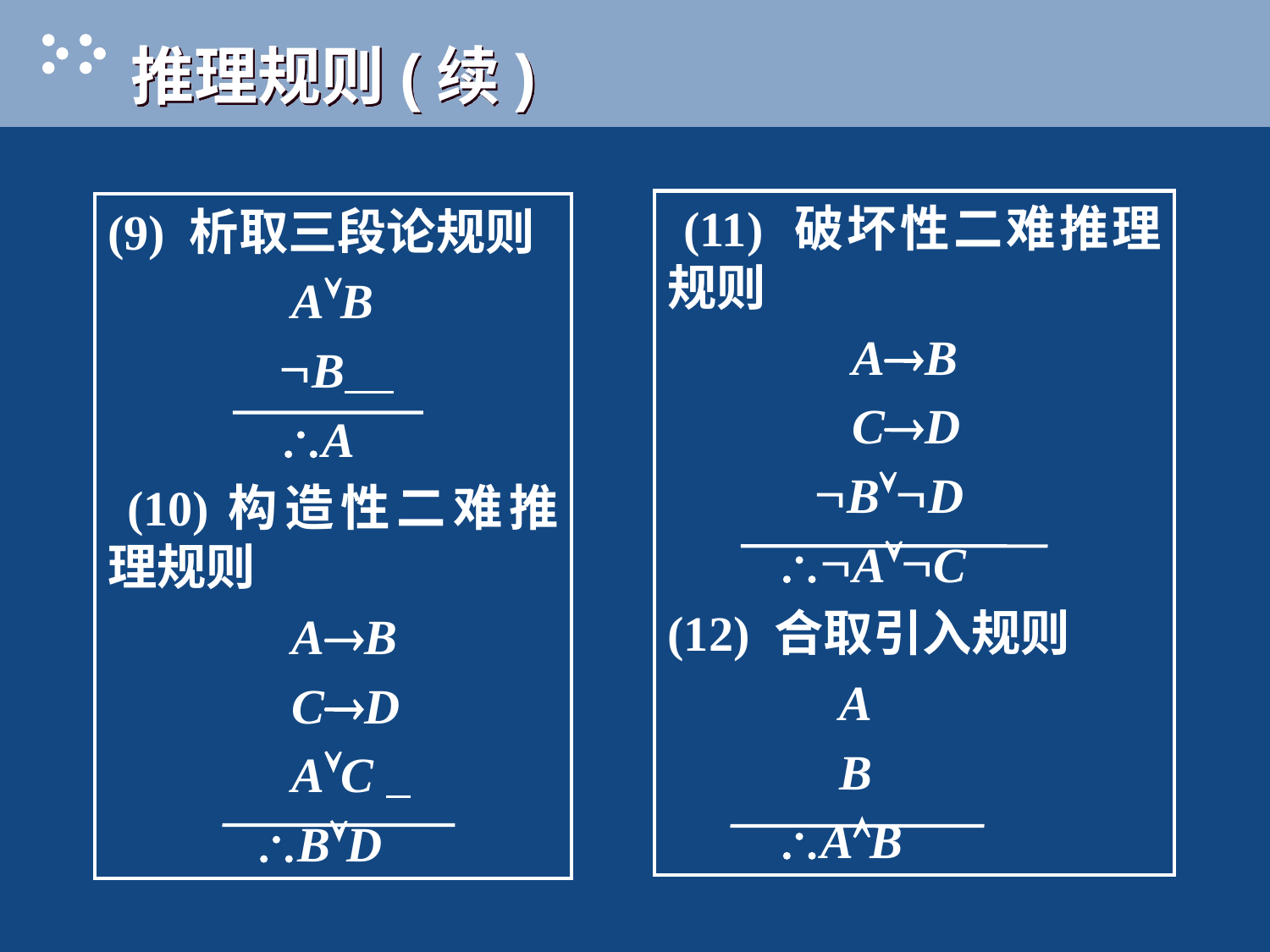

# 推理规则(续)
 (11) 破坏性二难推理规则
               A→B
               C→D
            ¬B∨¬D
         ∴¬A∨¬C
(12) 合取引入规则
              A
              B
         ∴A∧B

(9) 析取三段论规则
               A∨B
              ¬B
              ∴A
 (10)构造性二难推理规则
               A→B
               C→D
               A∨C
            ∴B∨D